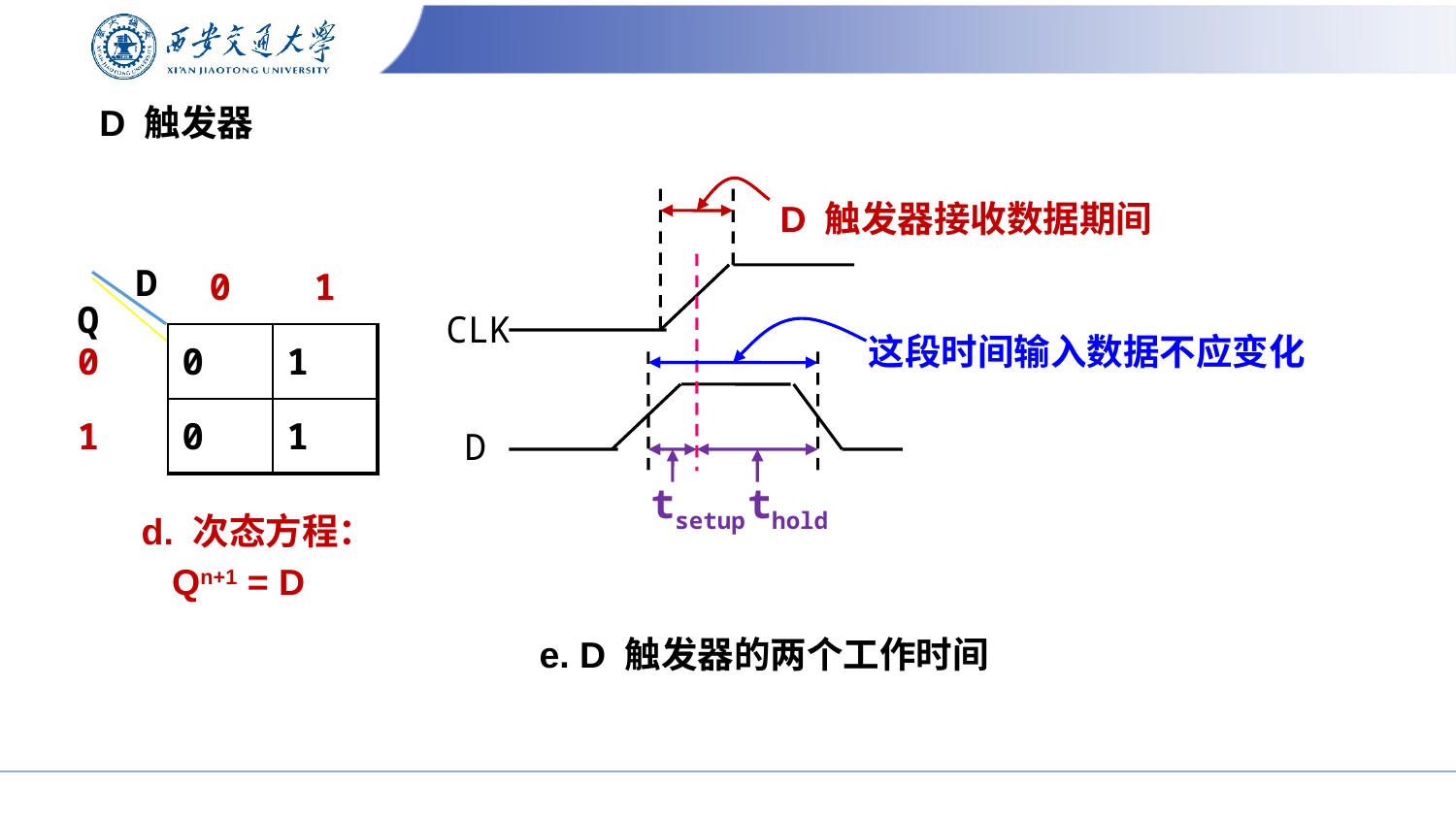

# D 触发器

  D 触发器接收数据期间

这段时间输入数据不应变化

tsetup
thold
e. D 触发器的两个工作时间
|  | 0 | 1 |
| --- | --- | --- |
| 0 | 0 | 1 |
| 1 | 0 | 1 |
D

Q
CLK
D
d. 次态方程：
   Qn+1 = D